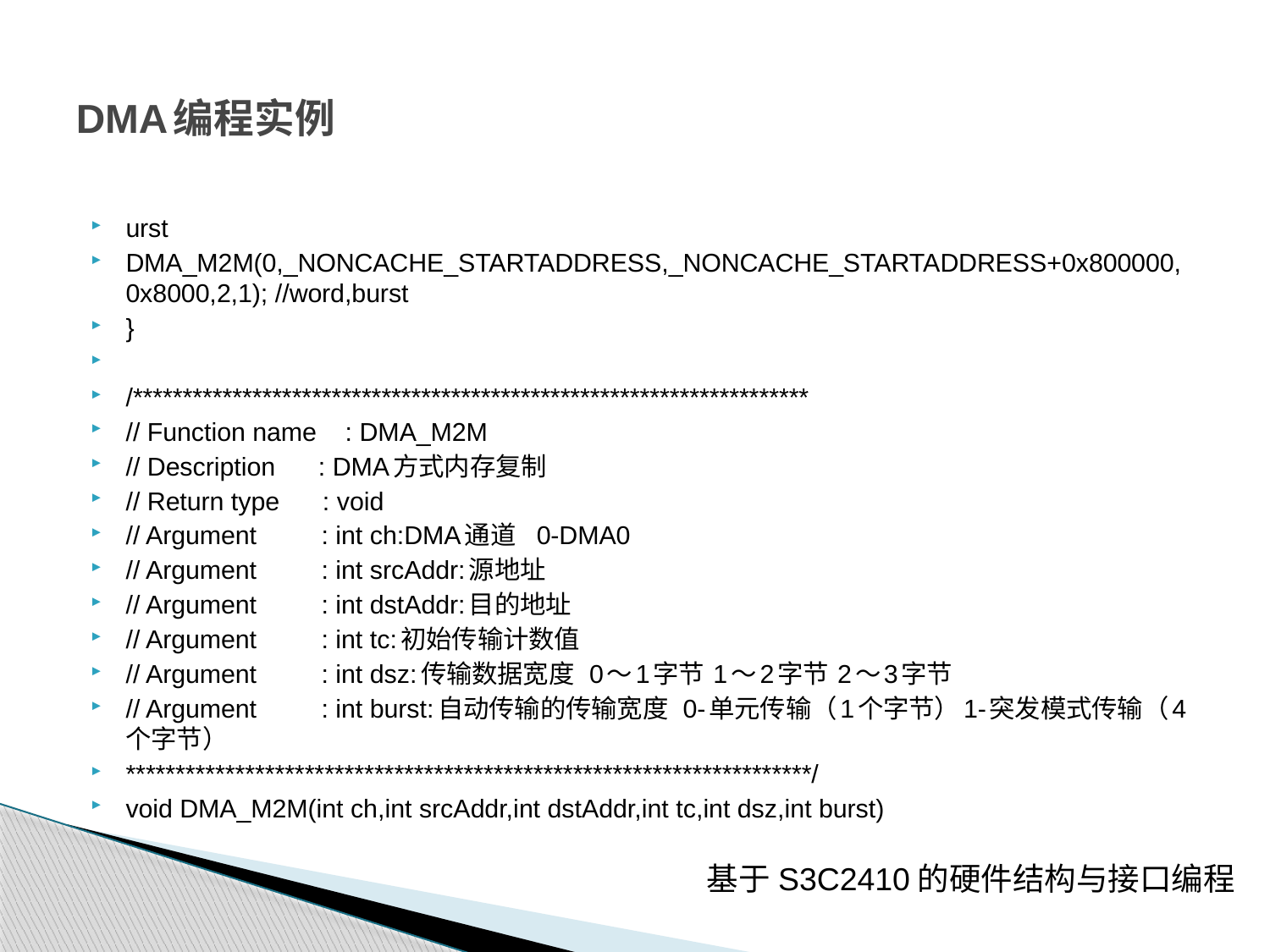

# DMA编程实例
urst
DMA_M2M(0,_NONCACHE_STARTADDRESS,_NONCACHE_STARTADDRESS+0x800000,0x8000,2,1); //word,burst
}

/********************************************************************
// Function name    : DMA_M2M
// Description      : DMA方式内存复制
// Return type      : void
// Argument         : int ch:DMA通道   0-DMA0
// Argument         : int srcAddr:源地址
// Argument         : int dstAddr:目的地址
// Argument         : int tc:初始传输计数值
// Argument         : int dsz:传输数据宽度  0～1字节 1～2字节 2～3字节
// Argument         : int burst:自动传输的传输宽度  0-单元传输（1个字节）1-突发模式传输（4个字节）
*********************************************************************/
void DMA_M2M(int ch,int srcAddr,int dstAddr,int tc,int dsz,int burst)

基于S3C2410的硬件结构与接口编程